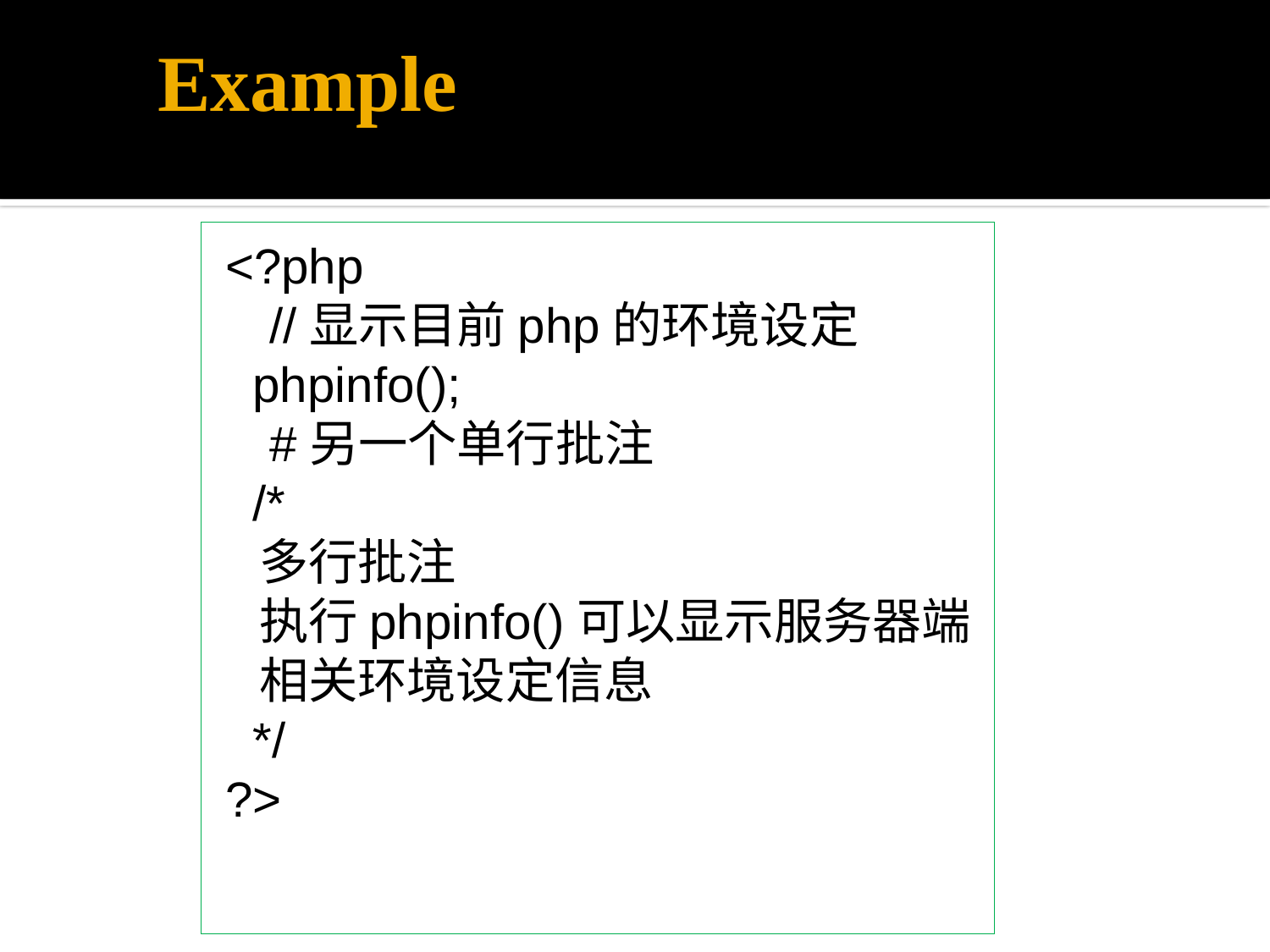

# Example
<?php
	//显示目前php的环境设定
  phpinfo();
	#另一个单行批注
  /*
  多行批注
  执行phpinfo()可以显示服务器端
  相关环境设定信息
  */
?>